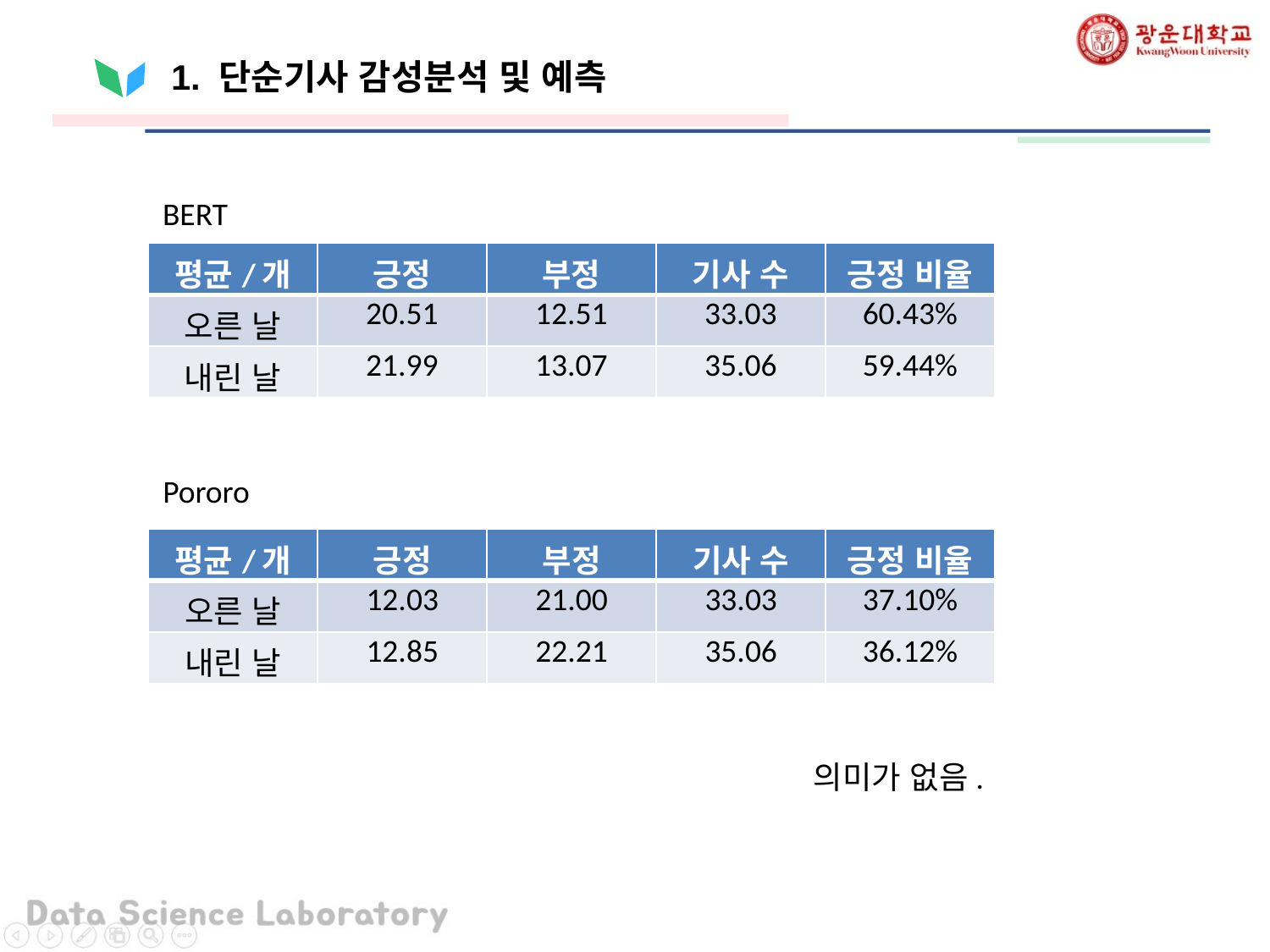

# 1. 단순기사 감성분석 및 예측
BERT
| 평균/개 | 긍정 | 부정 | 기사 수 | 긍정 비율 |
| --- | --- | --- | --- | --- |
| 오른 날 | 20.51 | 12.51 | 33.03 | 60.43% |
| 내린 날 | 21.99 | 13.07 | 35.06 | 59.44% |
Pororo
| 평균/개 | 긍정 | 부정 | 기사 수 | 긍정 비율 |
| --- | --- | --- | --- | --- |
| 오른 날 | 12.03 | 21.00 | 33.03 | 37.10% |
| 내린 날 | 12.85 | 22.21 | 35.06 | 36.12% |
의미가 없음.